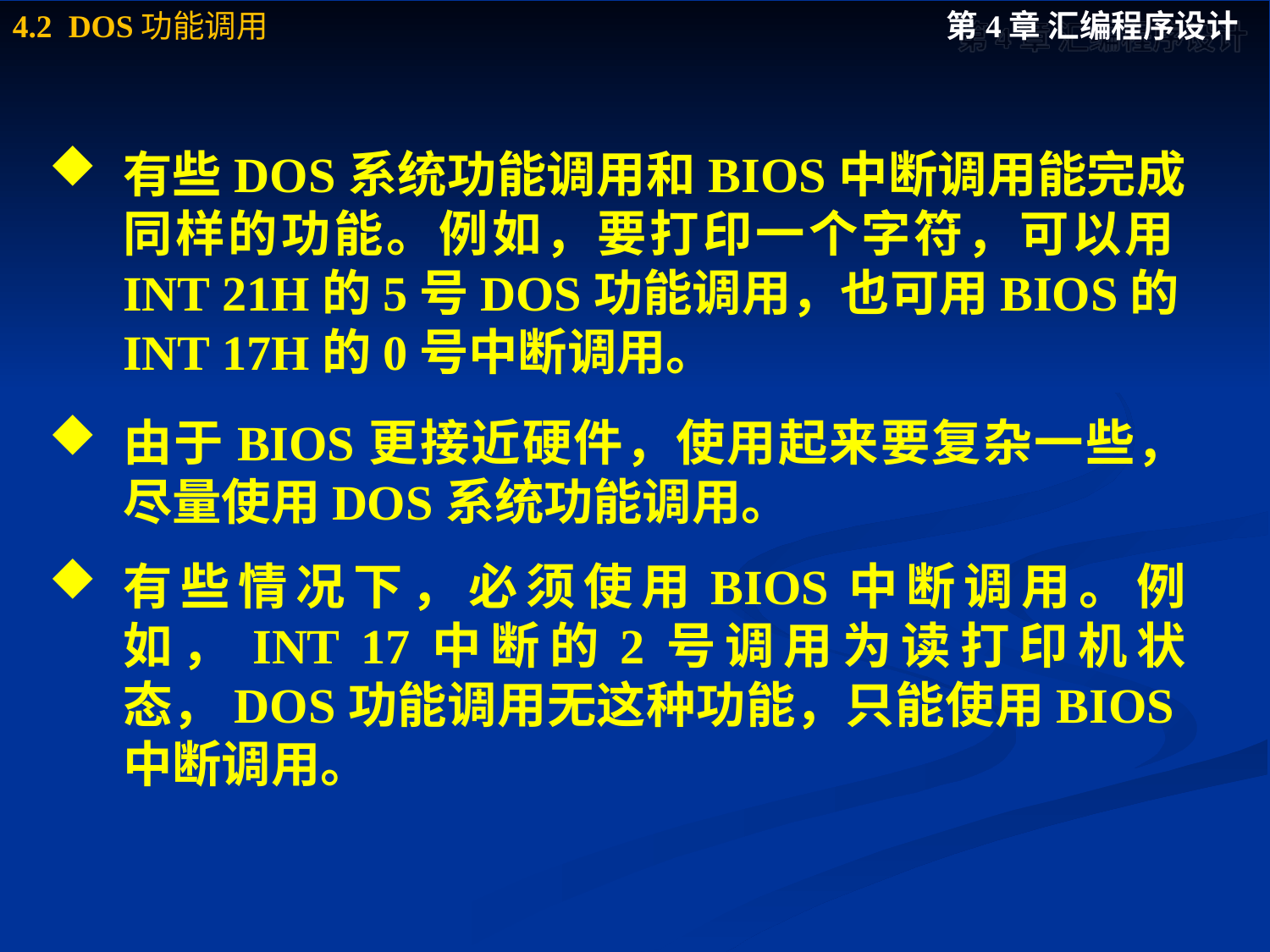

有些DOS系统功能调用和BIOS中断调用能完成同样的功能。例如，要打印一个字符，可以用INT 21H的5号DOS功能调用，也可用BIOS的INT 17H的0号中断调用。
由于BIOS更接近硬件，使用起来要复杂一些，尽量使用DOS系统功能调用。
有些情况下，必须使用BIOS中断调用。例如，INT 17中断的2号调用为读打印机状态，DOS功能调用无这种功能，只能使用BIOS中断调用。